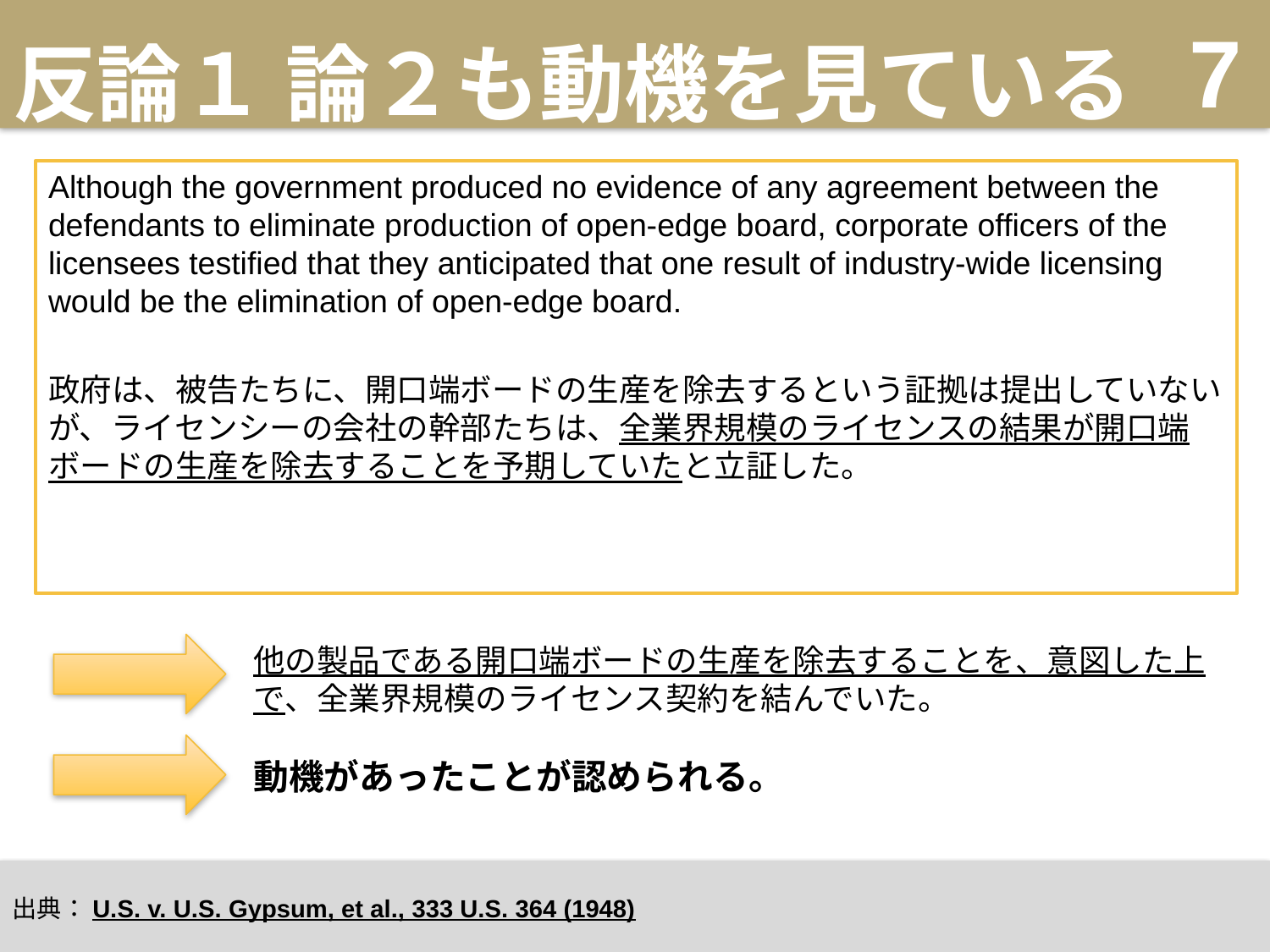

# 反論１ 論２も動機を見ている
7
Although the government produced no evidence of any agreement between the defendants to eliminate production of open-edge board, corporate officers of the licensees testified that they anticipated that one result of industry-wide licensing would be the elimination of open-edge board.

政府は、被告たちに、開口端ボードの生産を除去するという証拠は提出していないが、ライセンシーの会社の幹部たちは、全業界規模のライセンスの結果が開口端ボードの生産を除去することを予期していたと立証した。

他の製品である開口端ボードの生産を除去することを、意図した上で、全業界規模のライセンス契約を結んでいた。

動機があったことが認められる。

出典：U.S. v. U.S. Gypsum, et al., 333 U.S. 364 (1948)